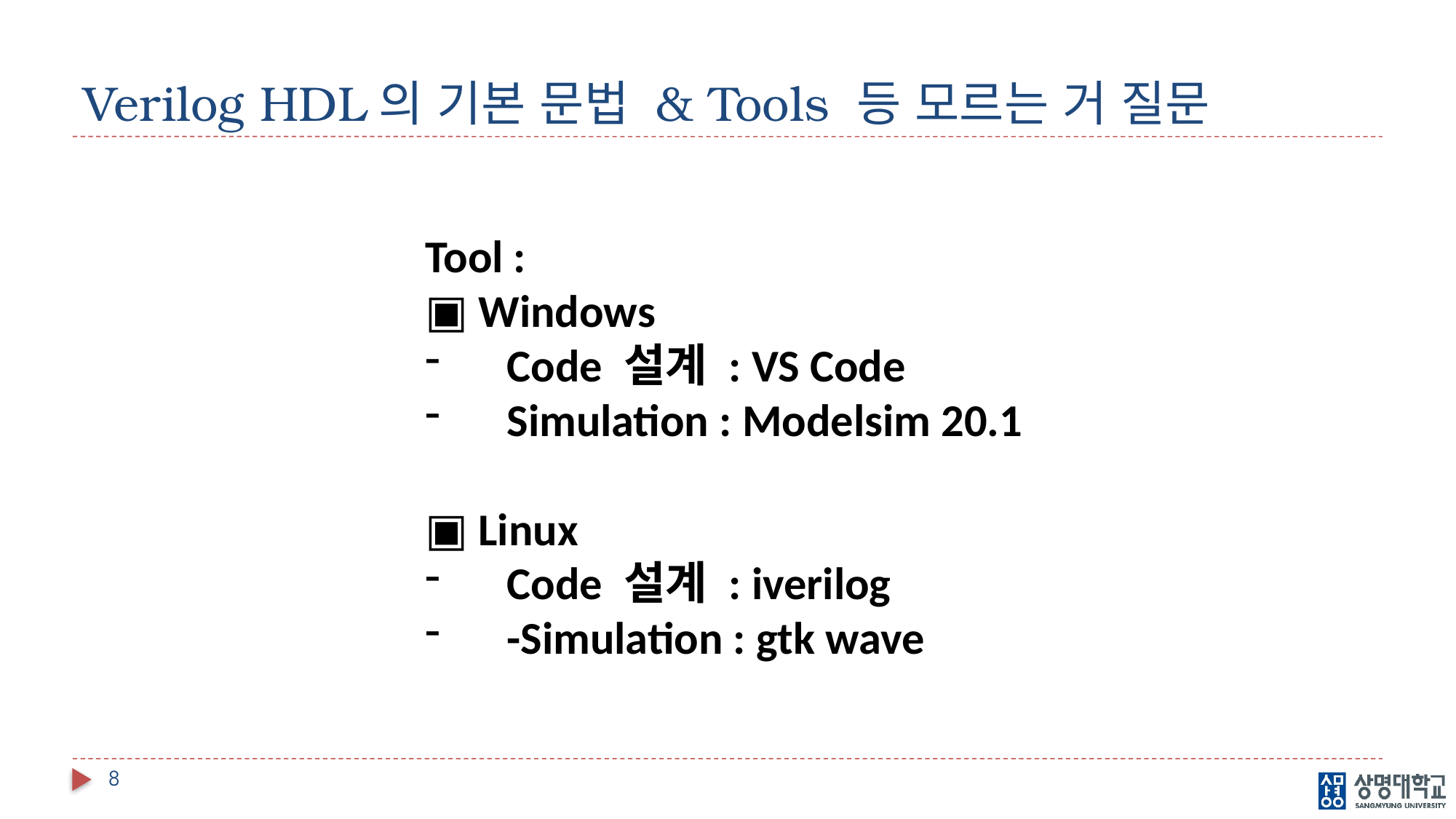

# Verilog HDL의 기본 문법 & Tools 등 모르는 거 질문
Tool :
▣ Windows
Code 설계 : VS Code
Simulation : Modelsim 20.1

▣ Linux
Code 설계 : iverilog
-Simulation : gtk wave
8